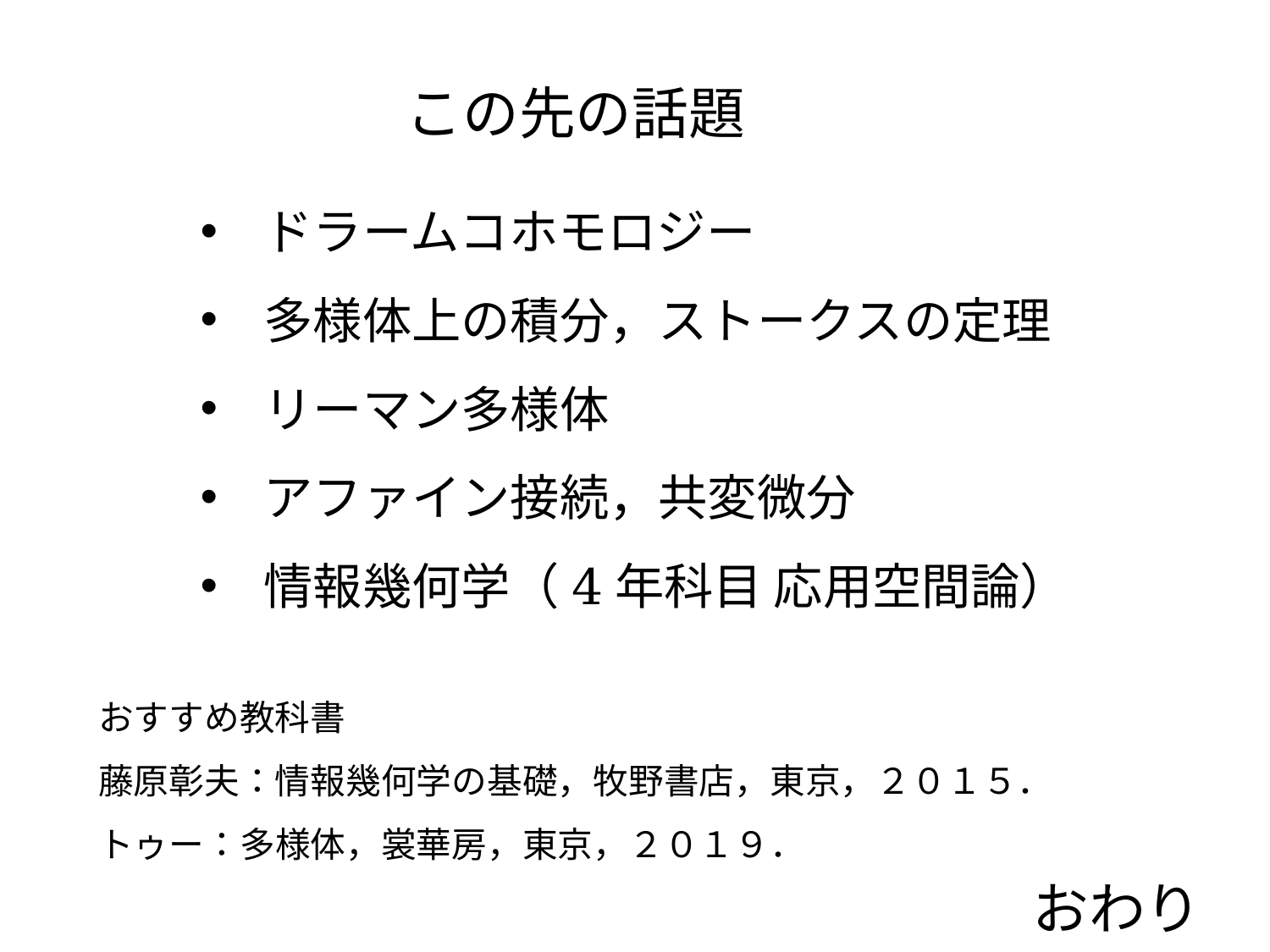

この先の話題
ドラームコホモロジー
多様体上の積分，ストークスの定理
リーマン多様体
アファイン接続，共変微分
情報幾何学（4年科目 応用空間論）
おすすめ教科書
藤原彰夫：情報幾何学の基礎，牧野書店，東京，２０１５．
トゥー：多様体，裳華房，東京，２０１９．
おわり